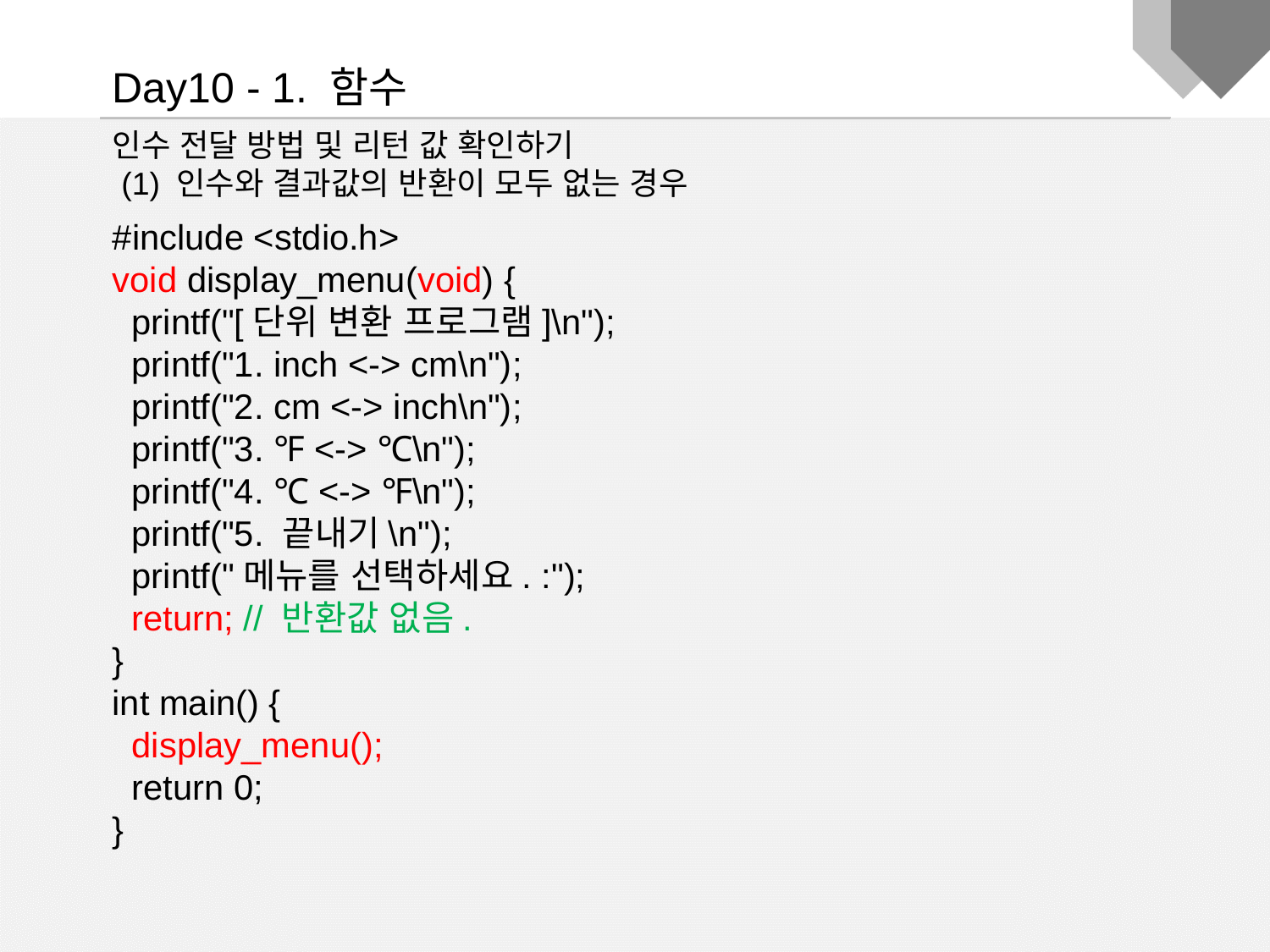

Day10 - 1. 함수
인수 전달 방법 및 리턴 값 확인하기
 (1) 인수와 결과값의 반환이 모두 없는 경우
#include <stdio.h>
void display_menu(void) {
  printf("[단위 변환 프로그램]\n");
  printf("1. inch <-> cm\n");
  printf("2. cm <-> inch\n");
  printf("3. ℉ <-> ℃\n");
  printf("4. ℃ <-> ℉\n");
  printf("5. 끝내기\n");
  printf("메뉴를 선택하세요. :");
  return; // 반환값 없음.
}
int main() {
  display_menu();
  return 0;
}